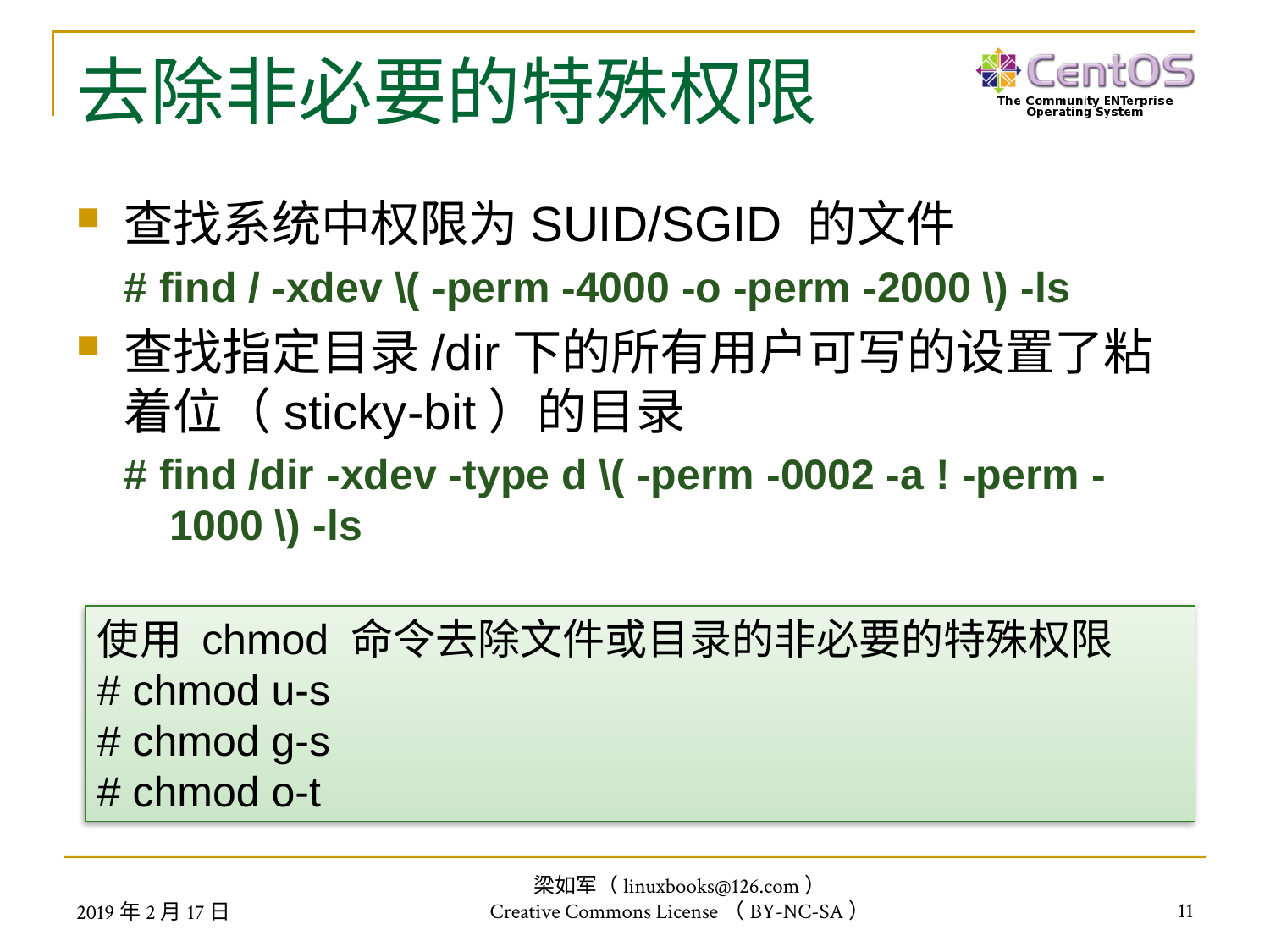

# 去除非必要的特殊权限
查找系统中权限为SUID/SGID 的文件
# find / -xdev \( -perm -4000 -o -perm -2000 \) -ls
查找指定目录/dir下的所有用户可写的设置了粘着位（sticky-bit）的目录
# find /dir -xdev -type d \( -perm -0002 -a ! -perm -1000 \) -ls

使用 chmod 命令去除文件或目录的非必要的特殊权限
# chmod u-s
# chmod g-s
# chmod o-t
梁如军（linuxbooks@126.com）
Creative Commons License（BY-NC-SA）
2019年2月17日
11